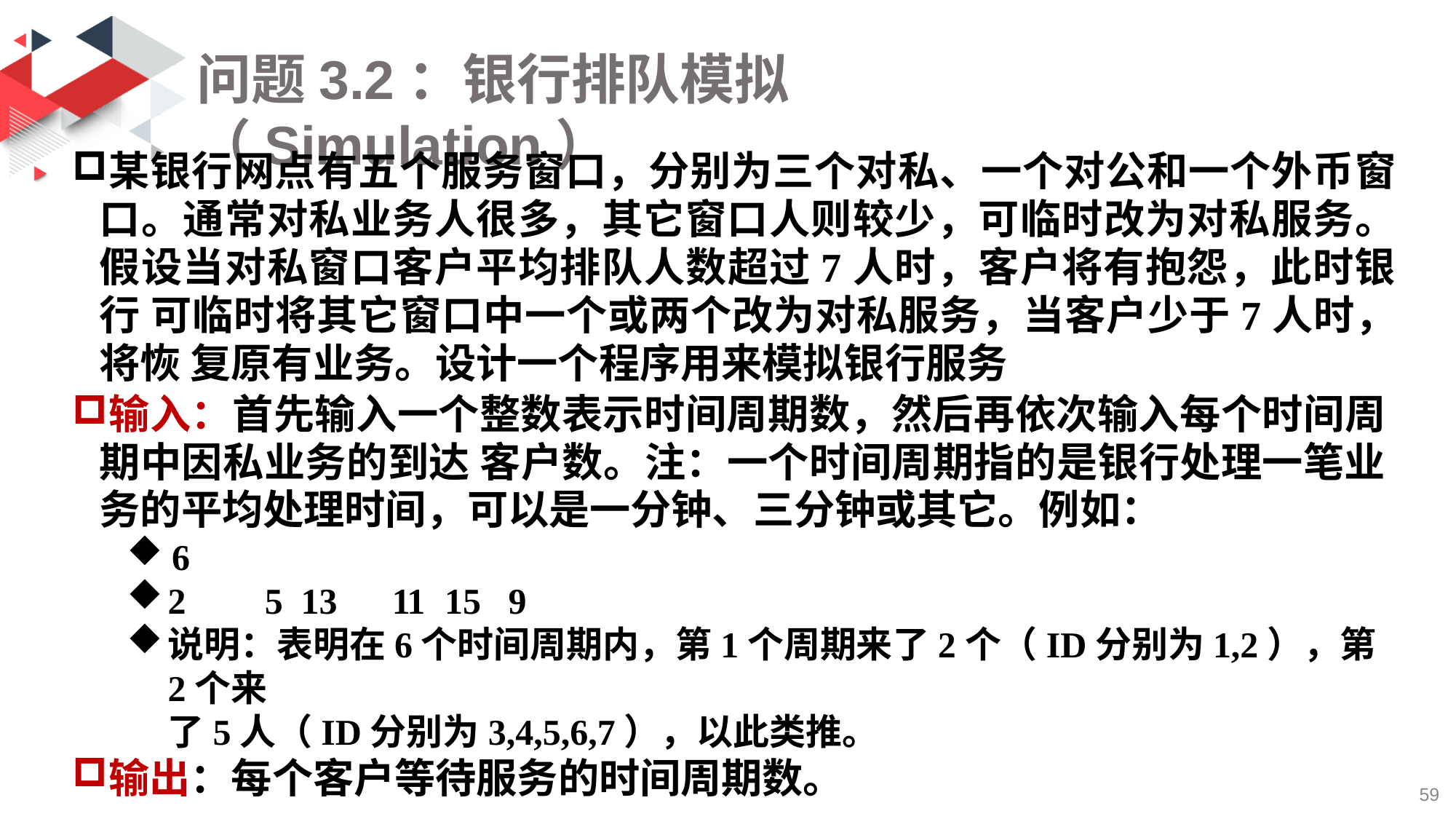

# 问题3.2：银行排队模拟（Simulation）
某银行网点有五个服务窗口，分别为三个对私、一个对公和一个外币窗 口。通常对私业务人很多，其它窗口人则较少，可临时改为对私服务。 假设当对私窗口客户平均排队人数超过7人时，客户将有抱怨，此时银行 可临时将其它窗口中一个或两个改为对私服务，当客户少于7人时，将恢 复原有业务。设计一个程序用来模拟银行服务
输入：首先输入一个整数表示时间周期数，然后再依次输入每个时间周 期中因私业务的到达 客户数。注：一个时间周期指的是银行处理一笔业 务的平均处理时间，可以是一分钟、三分钟或其它。例如：
6
2	5	13	11	15	9
说明：表明在6个时间周期内，第1个周期来了2个（ID分别为1,2），第2个来
了5人（ID分别为3,4,5,6,7），以此类推。
输出：每个客户等待服务的时间周期数。
59